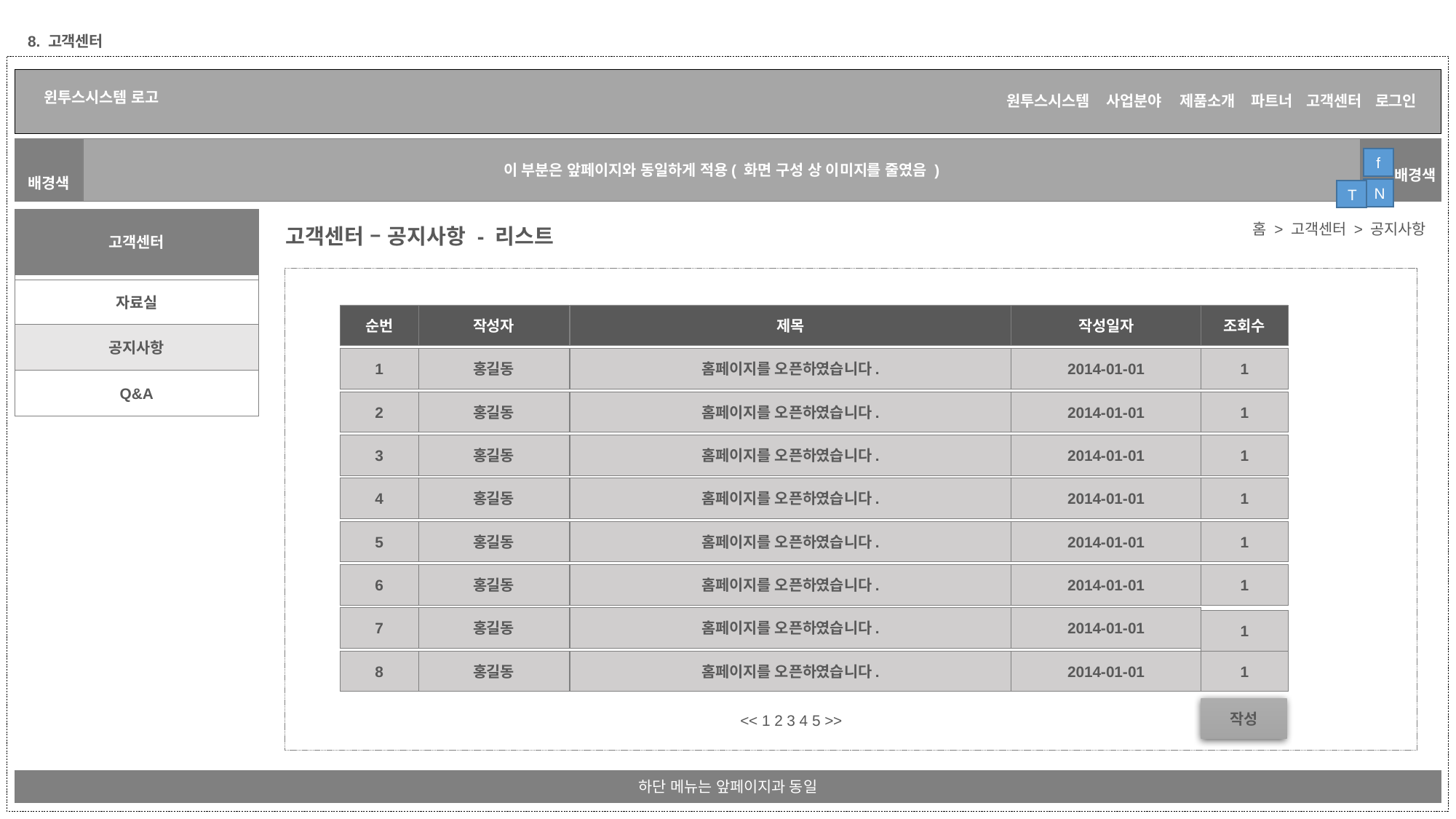

8. 고객센터

이 부분은 앞페이지와 동일하게 적용( 화면 구성 상 이미지를 줄였음 )
f
배경색
배경색
N
T
고객센터

홈 > 고객센터 > 공지사항
고객센터 – 공지사항 - 리스트

자료실
순번
작성자
제목
작성일자
조회수
공지사항
1
홍길동
홈페이지를 오픈하였습니다.
2014-01-01
1
Q&A
2
홍길동
홈페이지를 오픈하였습니다.
2014-01-01
1
3
홍길동
홈페이지를 오픈하였습니다.
2014-01-01
1
4
홍길동
홈페이지를 오픈하였습니다.
2014-01-01
1
5
홍길동
홈페이지를 오픈하였습니다.
2014-01-01
1
6
홍길동
홈페이지를 오픈하였습니다.
2014-01-01
1
7
홍길동
홈페이지를 오픈하였습니다.
2014-01-01
1
8
홍길동
홈페이지를 오픈하였습니다.
2014-01-01
1
작성
<< 1 2 3 4 5 >>